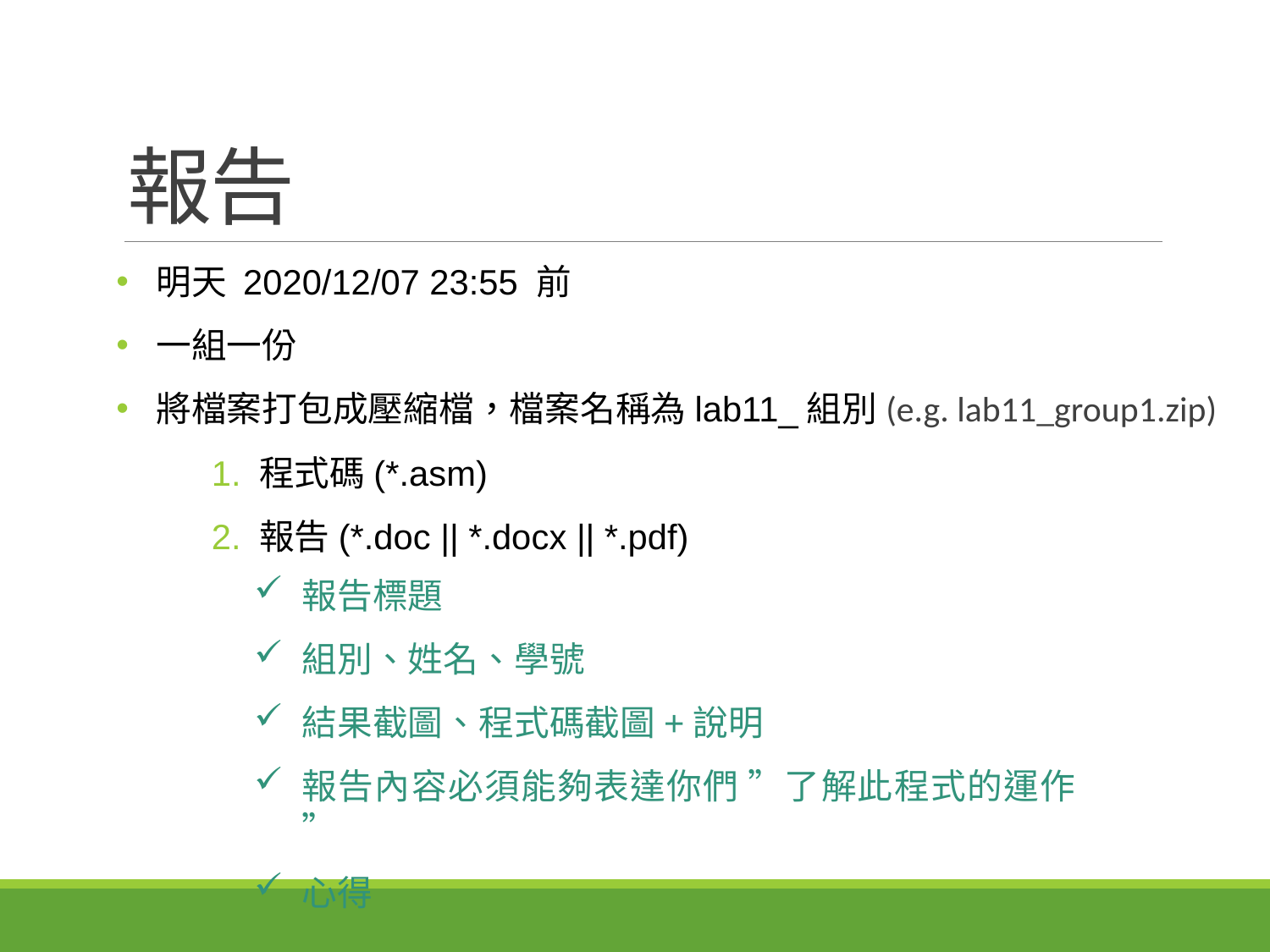

# 報告
明天 2020/12/07 23:55 前
一組一份
將檔案打包成壓縮檔，檔案名稱為lab11_組別(e.g. lab11_group1.zip)
程式碼(*.asm)
報告(*.doc || *.docx || *.pdf)

報告標題
組別、姓名、學號
結果截圖、程式碼截圖+說明
報告內容必須能夠表達你們 ”了解此程式的運作”
心得